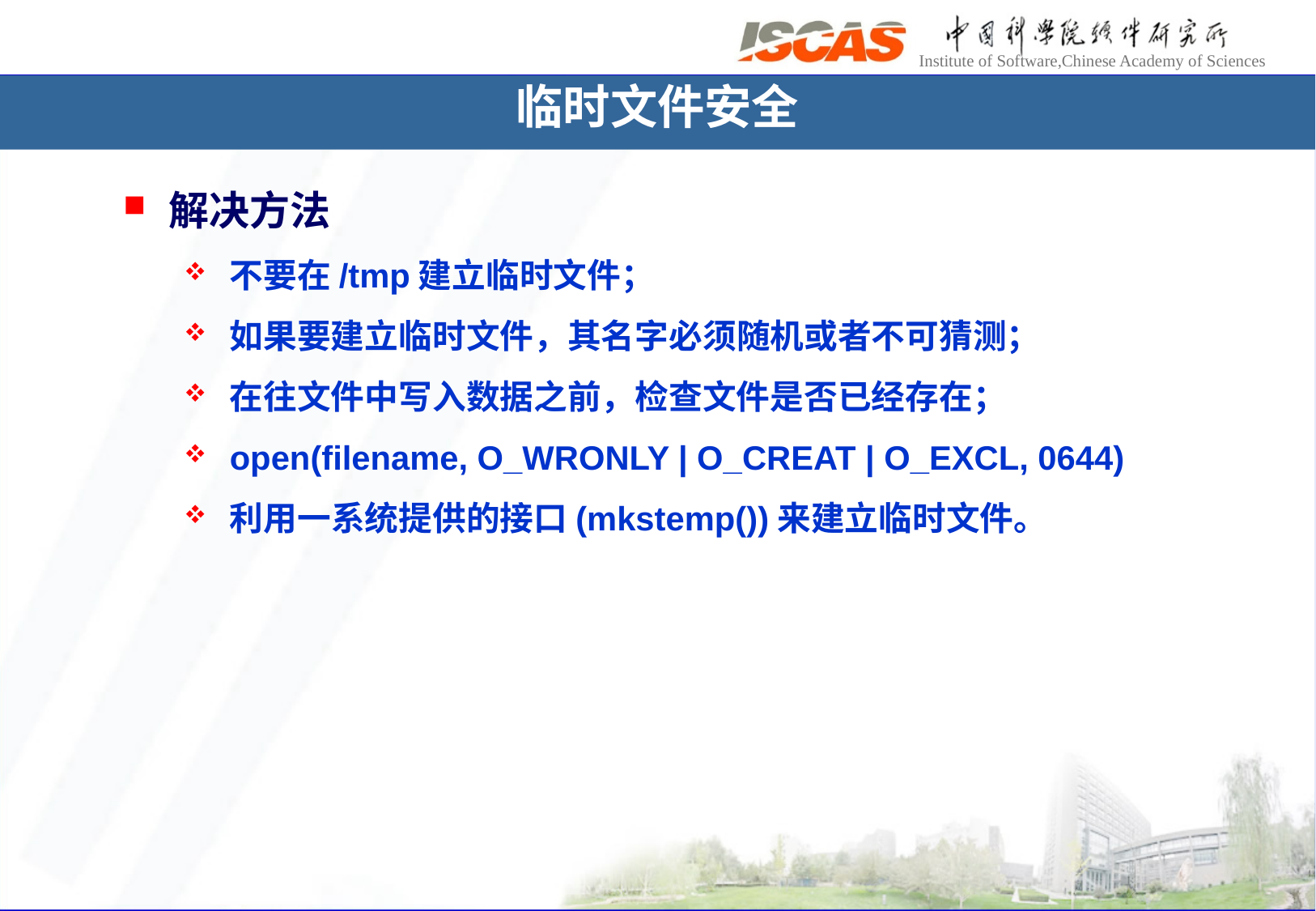

# 临时文件安全
解决方法
不要在/tmp建立临时文件；
如果要建立临时文件，其名字必须随机或者不可猜测；
在往文件中写入数据之前，检查文件是否已经存在；
open(filename, O_WRONLY | O_CREAT | O_EXCL, 0644)
利用一系统提供的接口(mkstemp())来建立临时文件。